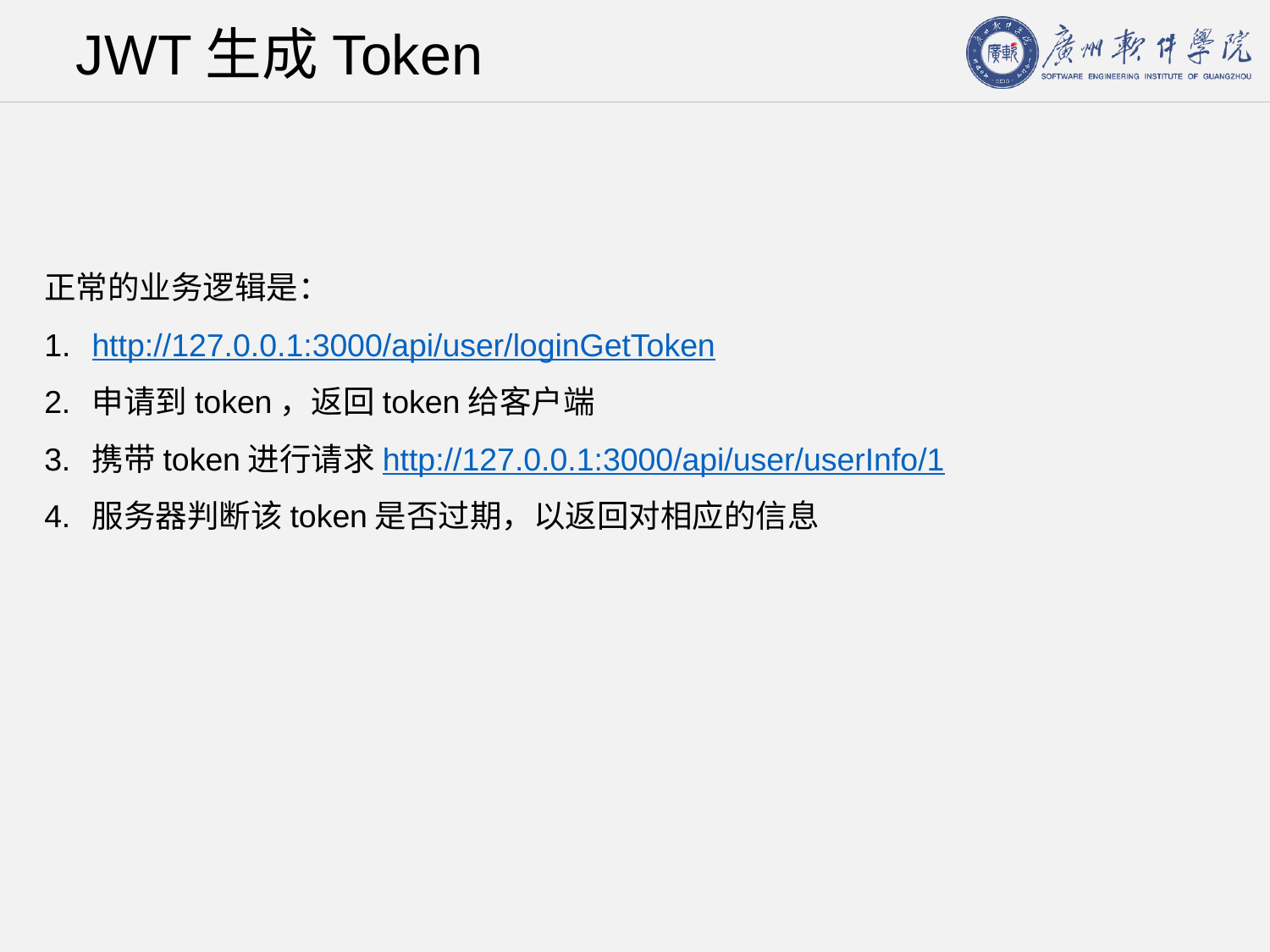

# JWT生成Token
正常的业务逻辑是：
http://127.0.0.1:3000/api/user/loginGetToken
申请到token，返回token给客户端
携带token进行请求http://127.0.0.1:3000/api/user/userInfo/1
服务器判断该token是否过期，以返回对相应的信息